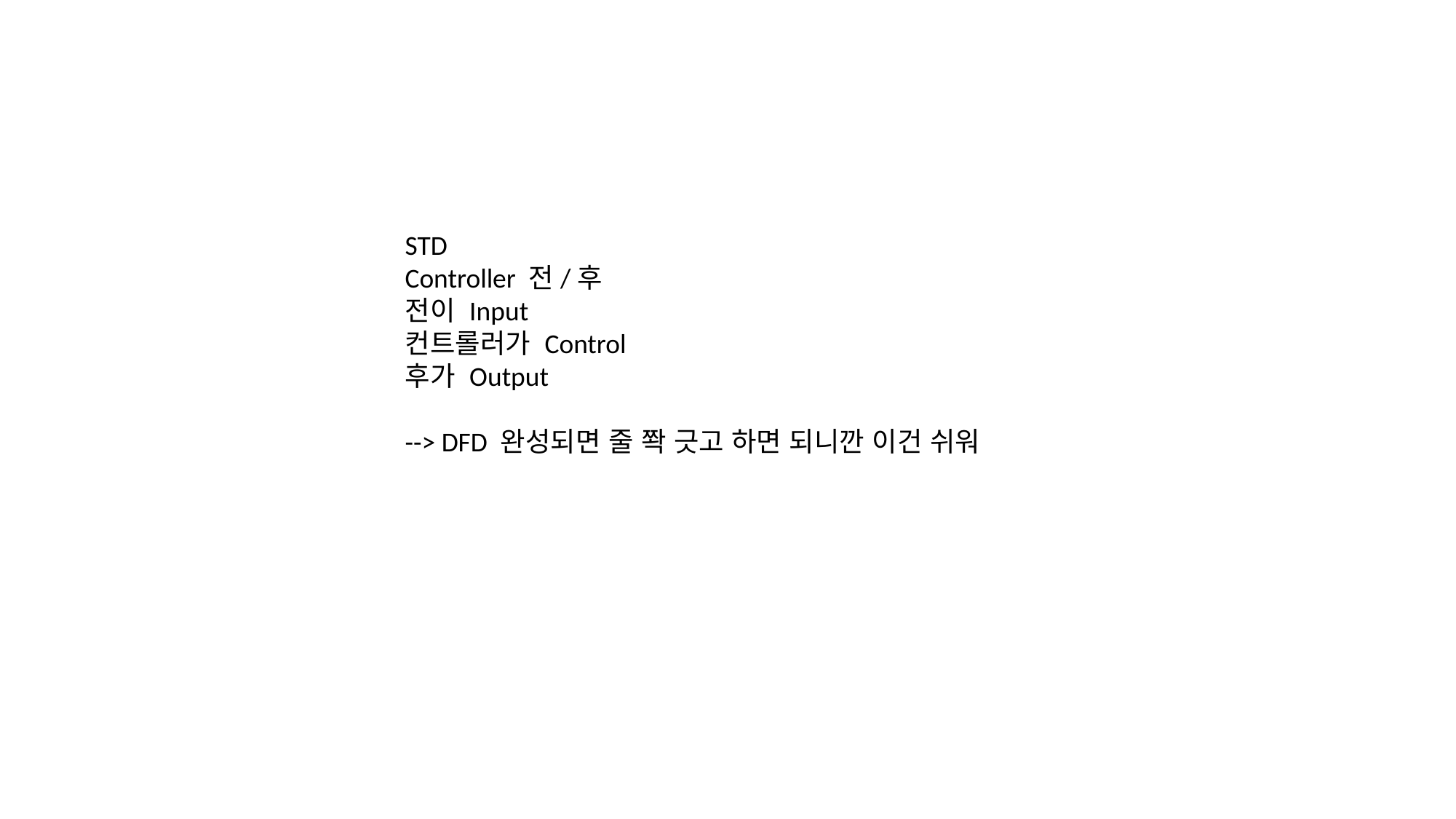

STD
Controller 전/후
전이 Input
컨트롤러가 Control
후가 Output

--> DFD 완성되면 줄 쫙 긋고 하면 되니깐 이건 쉬워